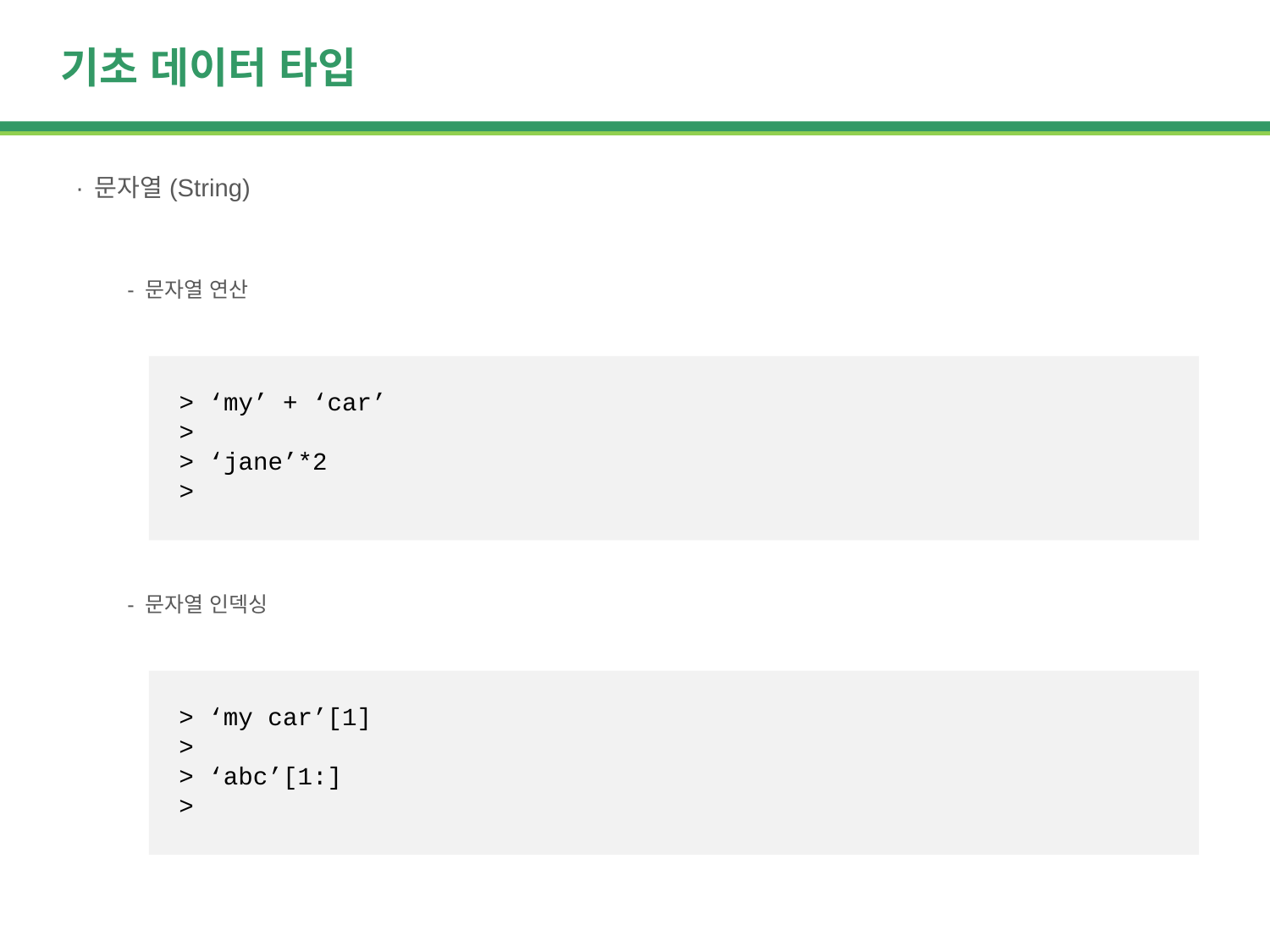

기초 데이터 타입

∙ 문자열(String)
- 문자열 연산

> ‘my’ + ‘car’
>
> ‘jane’*2
>
- 문자열 인덱싱

> ‘my car’[1]
>
> ‘abc’[1:]
>